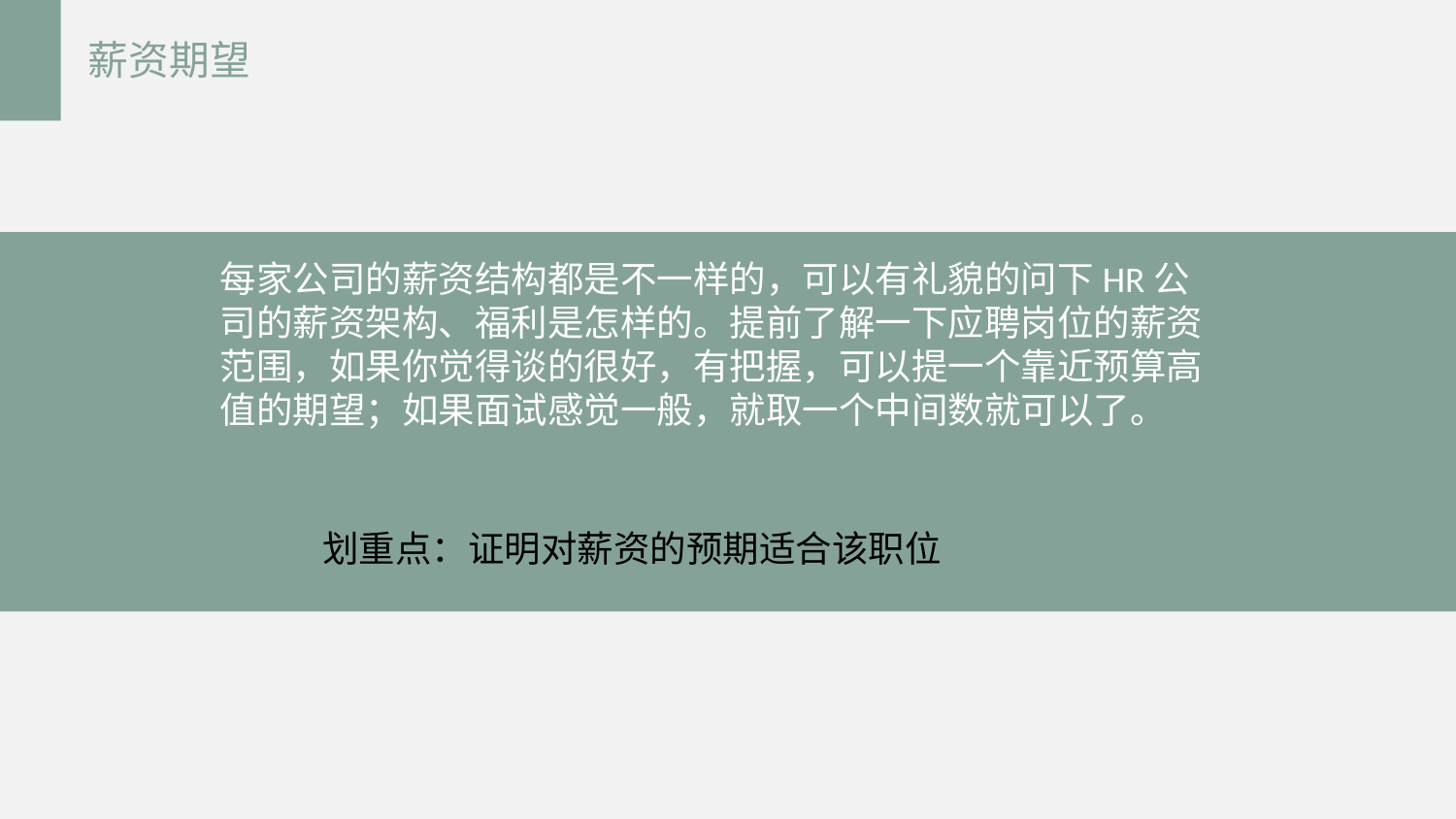

薪资期望
每家公司的薪资结构都是不一样的，可以有礼貌的问下HR公司的薪资架构、福利是怎样的。提前了解一下应聘岗位的薪资范围，如果你觉得谈的很好，有把握，可以提一个靠近预算高值的期望；如果面试感觉一般，就取一个中间数就可以了。
划重点：证明对薪资的预期适合该职位